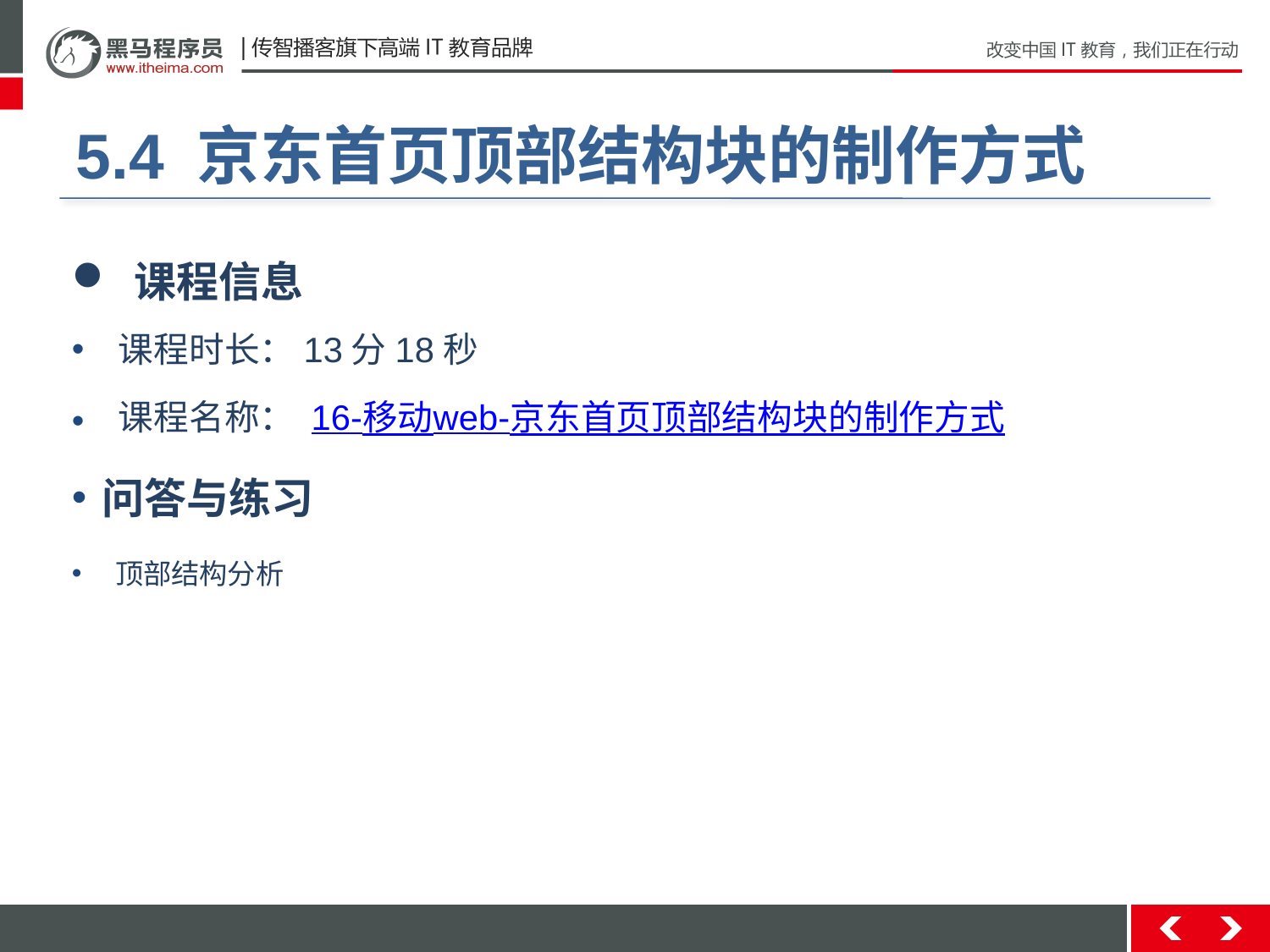

#
5.4 京东首页顶部结构块的制作方式
 课程信息
 课程时长：13分18秒
 课程名称： 16-移动web-京东首页顶部结构块的制作方式
问答与练习
 顶部结构分析